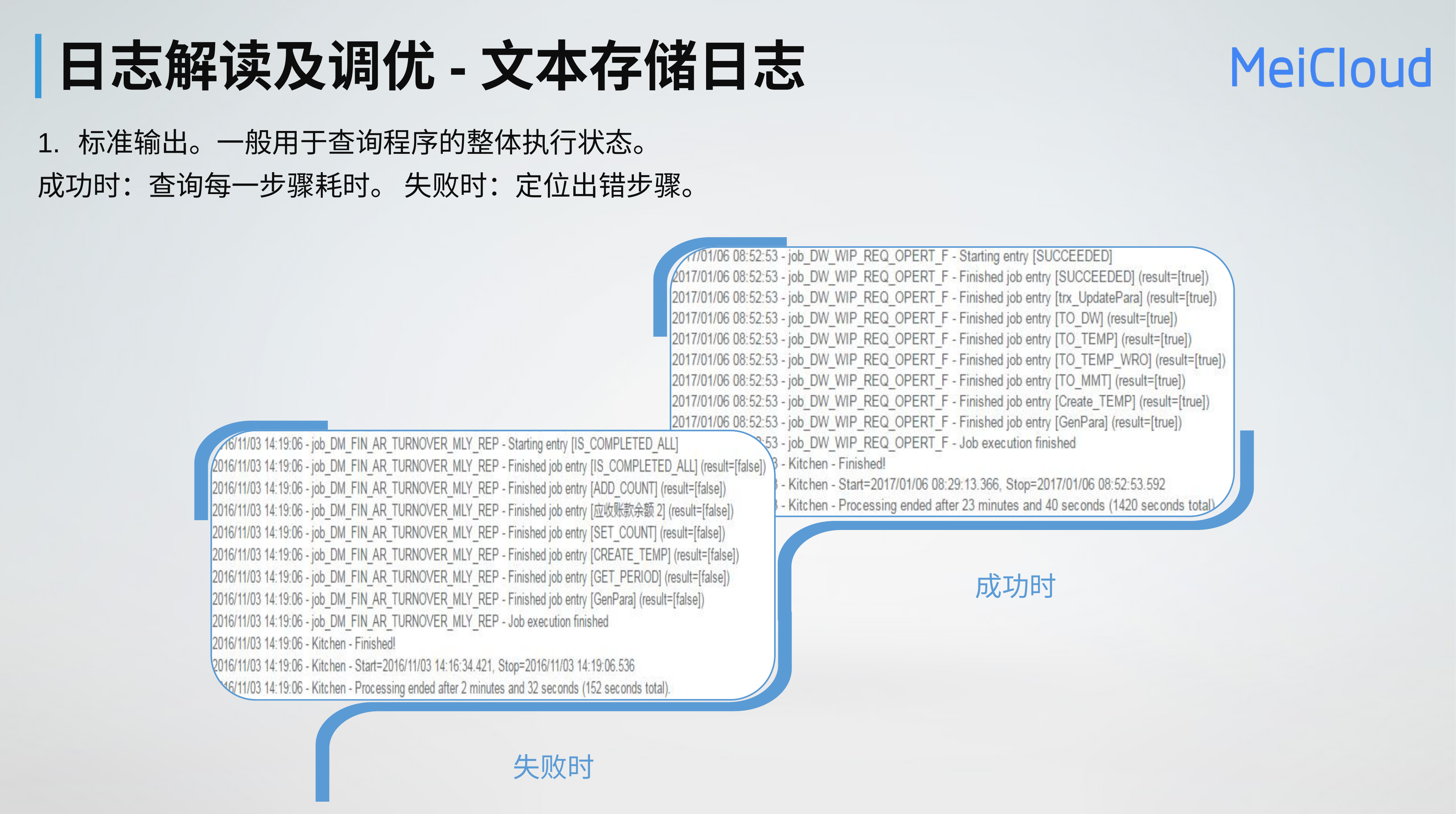

# 日志解读及调优-文本存储日志
标准输出。一般用于查询程序的整体执行状态。
成功时：查询每一步骤耗时。 失败时：定位出错步骤。

成功时
失败时